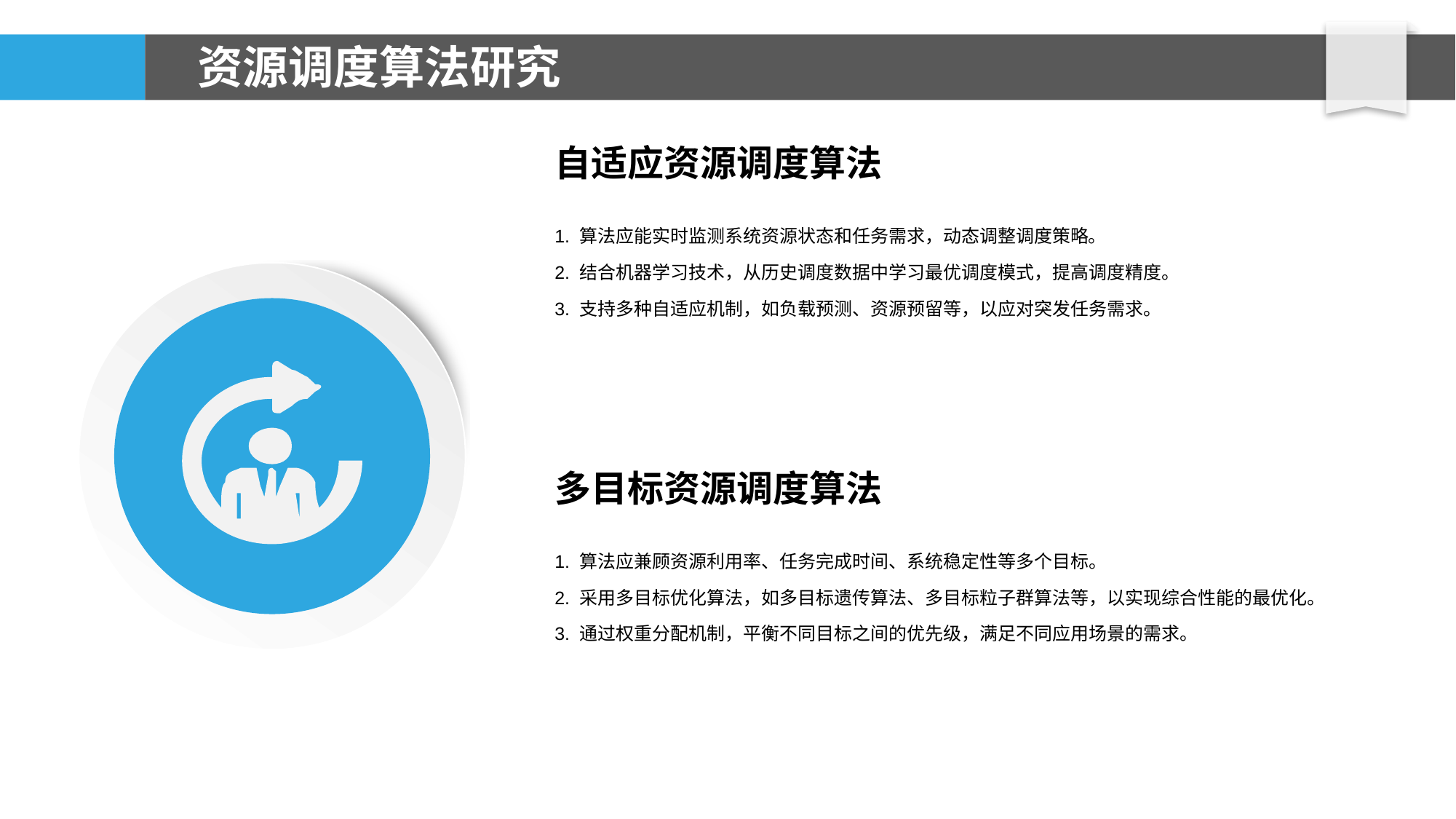

# 资源调度算法研究
自适应资源调度算法
1. 算法应能实时监测系统资源状态和任务需求，动态调整调度策略。
2. 结合机器学习技术，从历史调度数据中学习最优调度模式，提高调度精度。
3. 支持多种自适应机制，如负载预测、资源预留等，以应对突发任务需求。
多目标资源调度算法
1. 算法应兼顾资源利用率、任务完成时间、系统稳定性等多个目标。
2. 采用多目标优化算法，如多目标遗传算法、多目标粒子群算法等，以实现综合性能的最优化。
3. 通过权重分配机制，平衡不同目标之间的优先级，满足不同应用场景的需求。